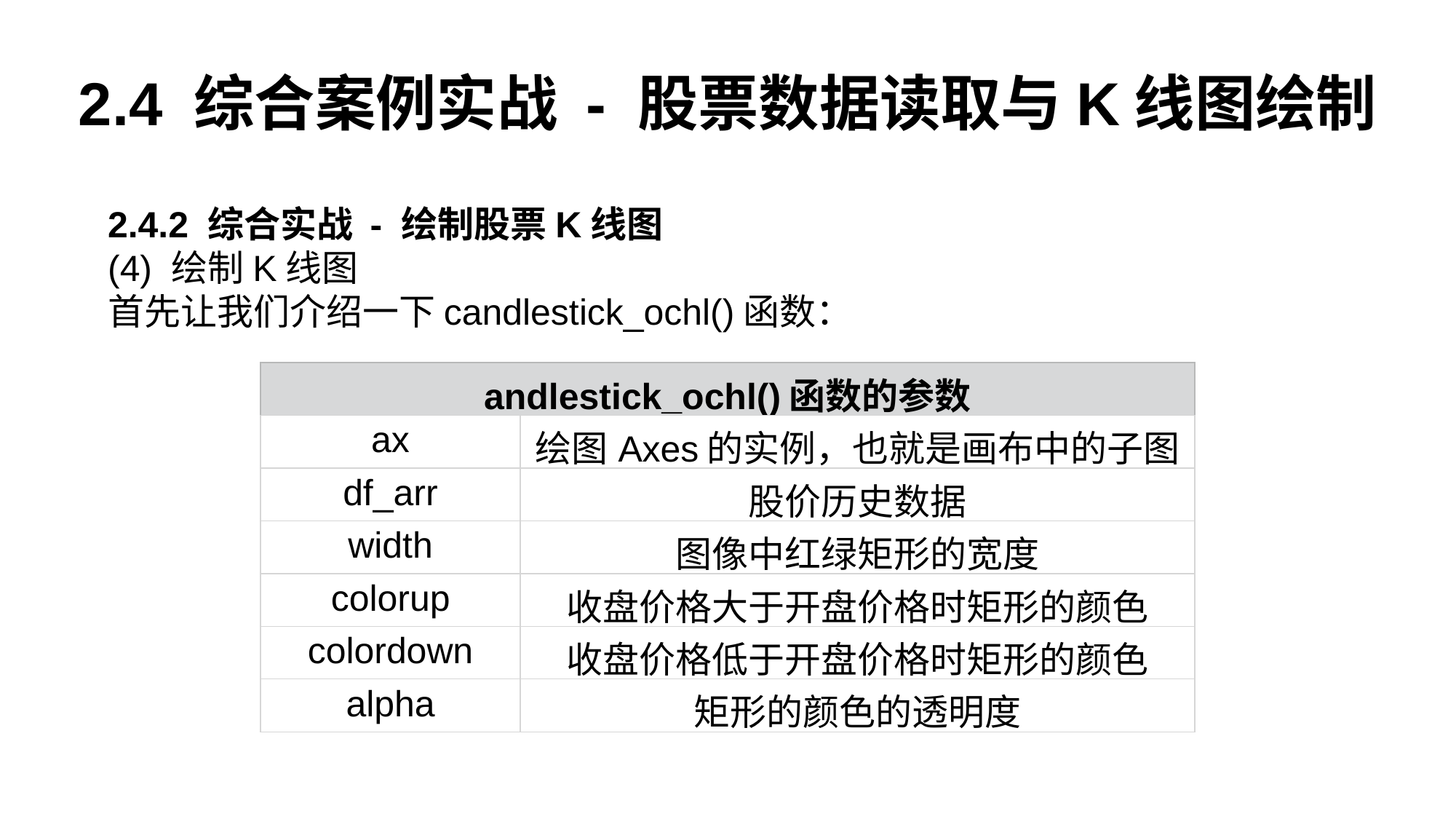

2.4 综合案例实战 - 股票数据读取与K线图绘制
2.4.2 综合实战 - 绘制股票K线图
(4) 绘制K线图
首先让我们介绍一下candlestick_ochl()函数：
| andlestick\_ochl()函数的参数 |  |
| --- | --- |
| ax | 绘图Axes的实例，也就是画布中的子图 |
| df\_arr | 股价历史数据 |
| width | 图像中红绿矩形的宽度 |
| colorup | 收盘价格大于开盘价格时矩形的颜色 |
| colordown | 收盘价格低于开盘价格时矩形的颜色 |
| alpha | 矩形的颜色的透明度 |